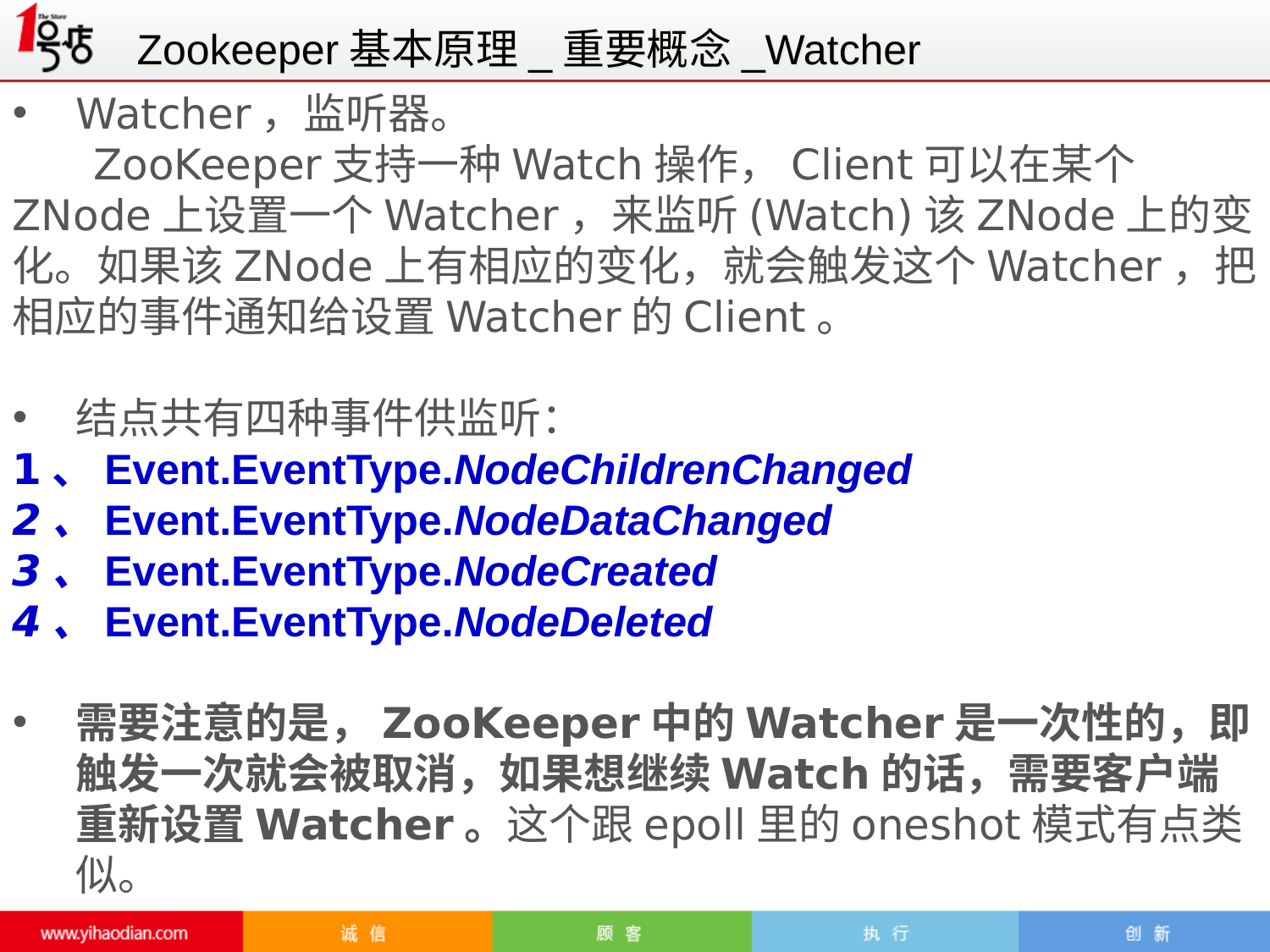

Zookeeper基本原理_重要概念_Watcher
Watcher，监听器。
      ZooKeeper支持一种Watch操作，Client可以在某个ZNode上设置一个Watcher，来监听(Watch)该ZNode上的变化。如果该ZNode上有相应的变化，就会触发这个Watcher，把相应的事件通知给设置Watcher的Client。

结点共有四种事件供监听：
1、Event.EventType.NodeChildrenChanged
2、Event.EventType.NodeDataChanged
3、Event.EventType.NodeCreated
4、Event.EventType.NodeDeleted

需要注意的是，ZooKeeper中的Watcher是一次性的，即触发一次就会被取消，如果想继续Watch的话，需要客户端重新设置Watcher。这个跟epoll里的oneshot模式有点类似。